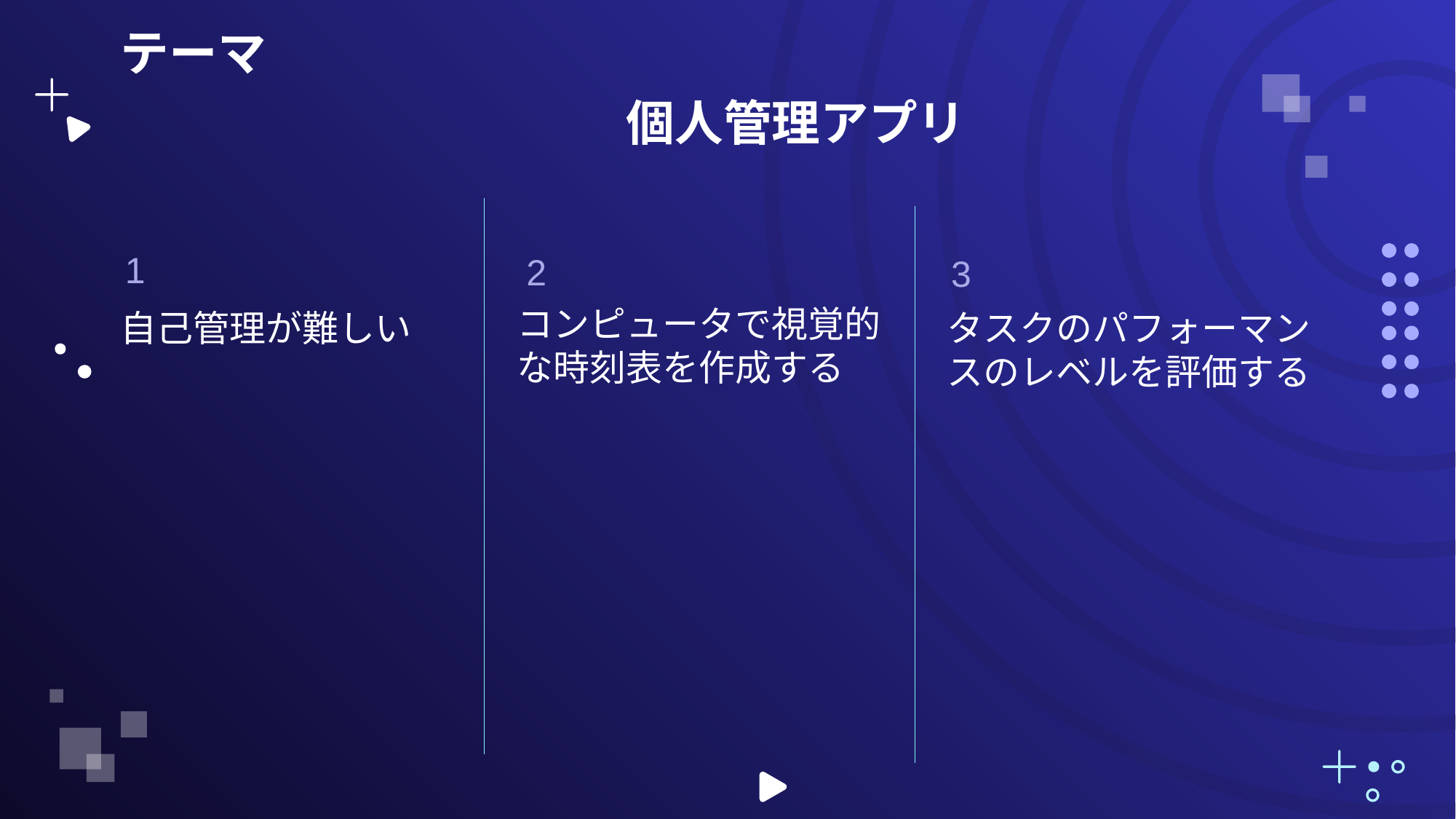

テーマ
個人管理アプリ
1
2
3
コンピュータで視覚的な時刻表を作成する
自己管理が難しい
タスクのパフォーマンスのレベルを評価する